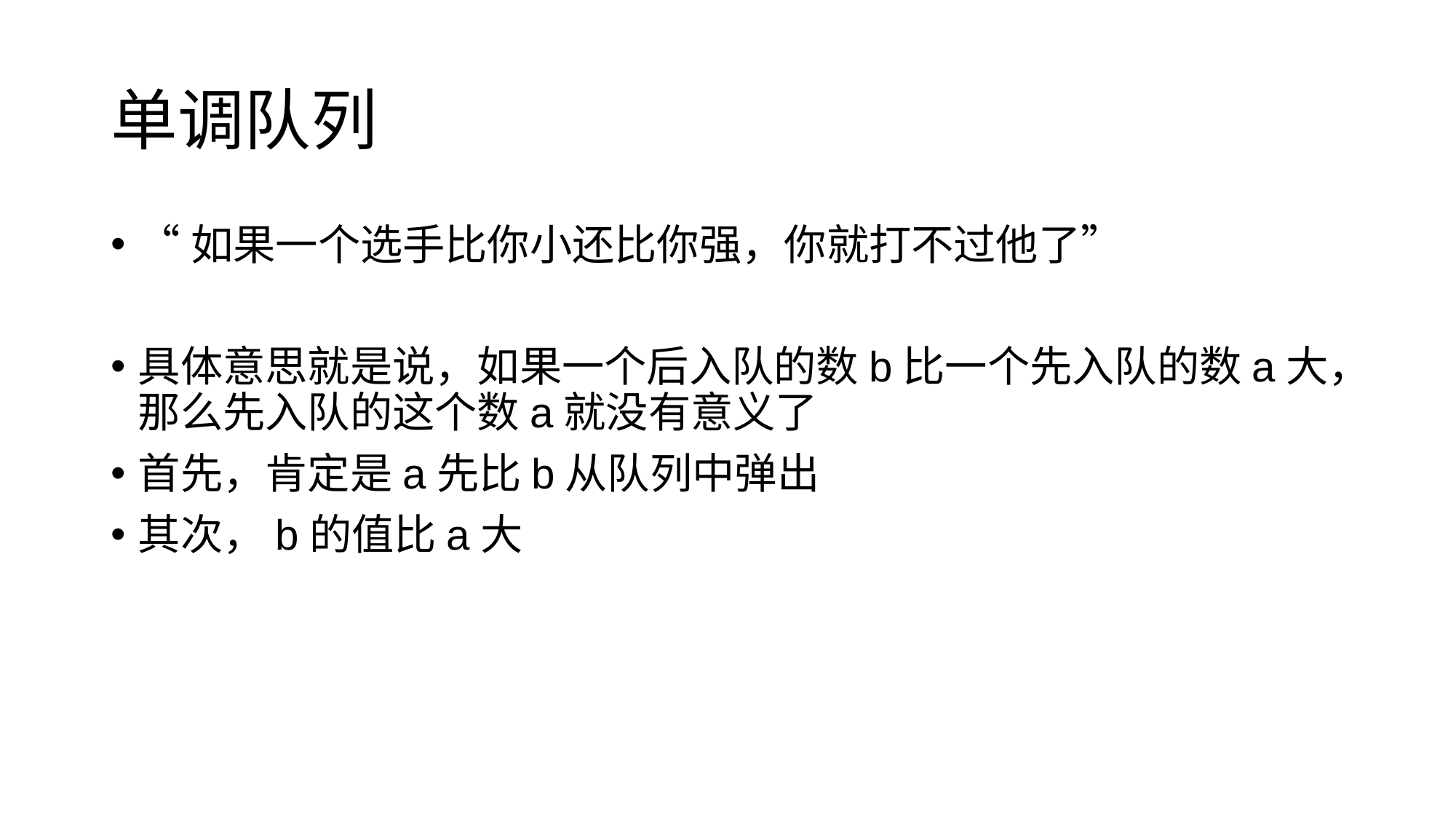

# 单调队列
“如果一个选手比你小还比你强，你就打不过他了”

具体意思就是说，如果一个后入队的数b比一个先入队的数a大，那么先入队的这个数a就没有意义了
首先，肯定是a先比b从队列中弹出
其次，b的值比a大